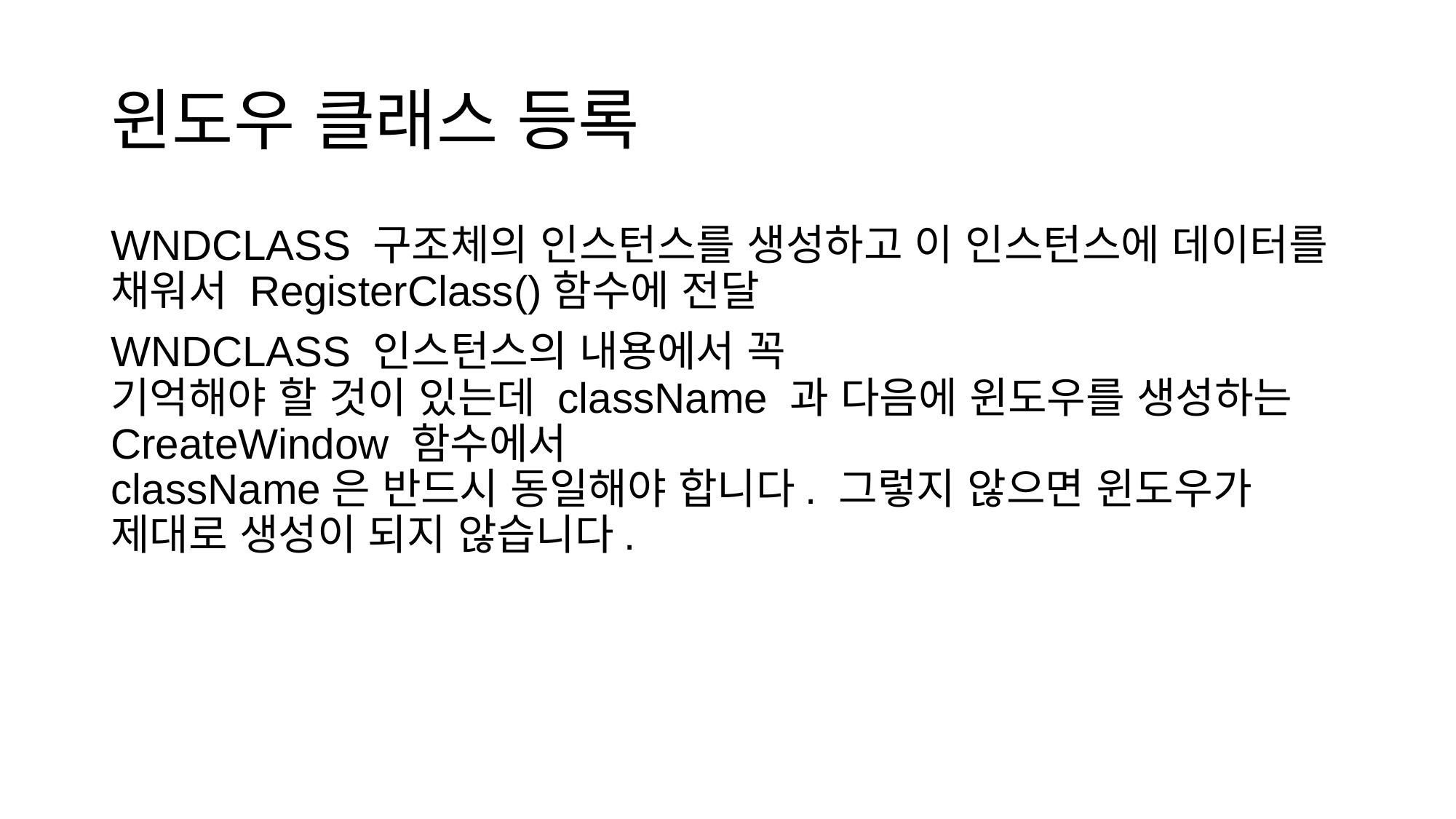

# 윈도우 클래스 등록
WNDCLASS 구조체의 인스턴스를 생성하고 이 인스턴스에 데이터를 채워서 RegisterClass()함수에 전달
WNDCLASS 인스턴스의 내용에서 꼭 
기억해야 할 것이 있는데 className 과 다음에 윈도우를 생성하는 CreateWindow 함수에서 
className은 반드시 동일해야 합니다. 그렇지 않으면 윈도우가 제대로 생성이 되지 않습니다.